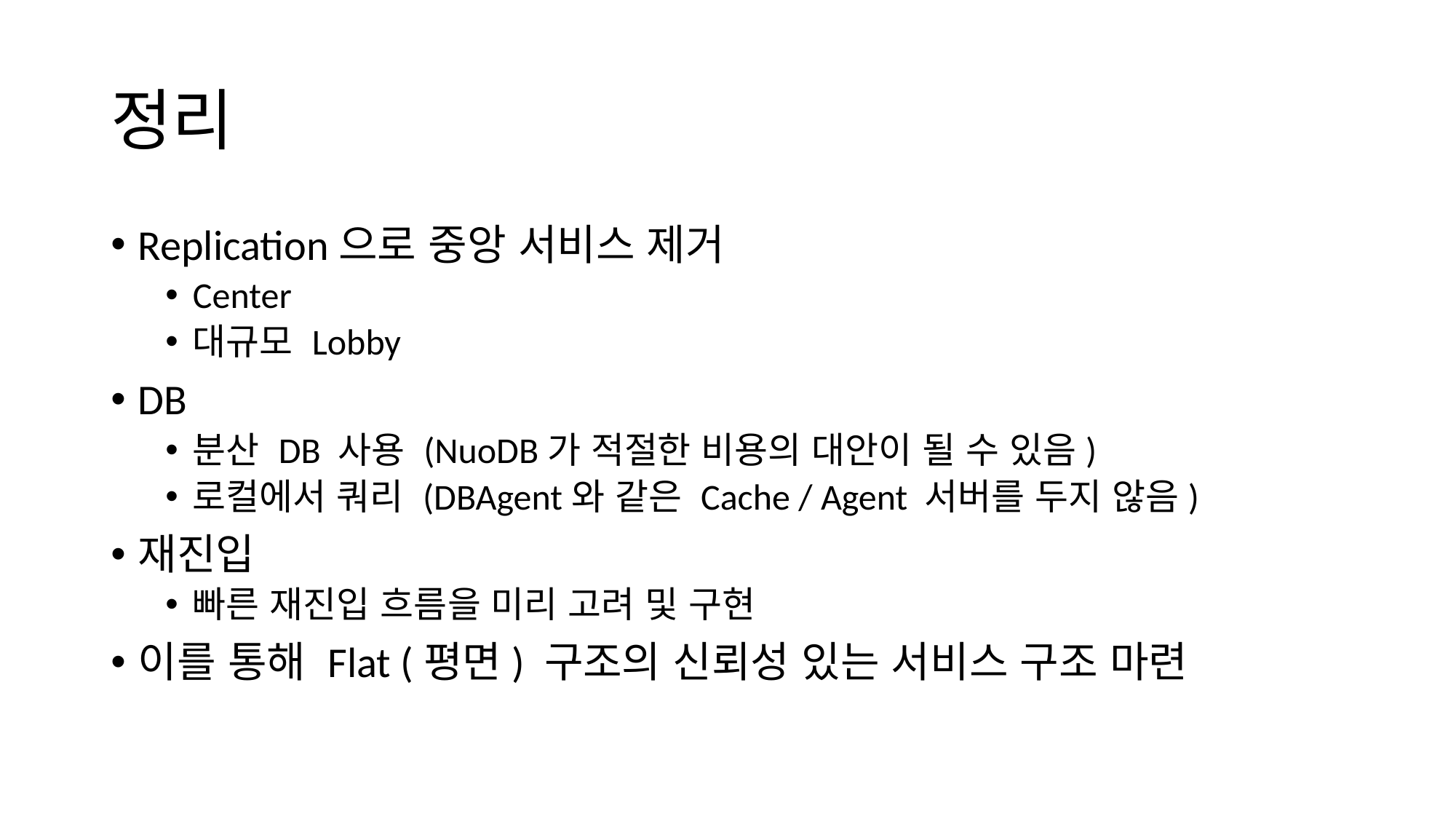

# 정리
Replication으로 중앙 서비스 제거
Center
대규모 Lobby
DB
분산 DB 사용 (NuoDB가 적절한 비용의 대안이 될 수 있음)
로컬에서 쿼리 (DBAgent와 같은 Cache / Agent 서버를 두지 않음)
재진입
빠른 재진입 흐름을 미리 고려 및 구현
이를 통해 Flat (평면) 구조의 신뢰성 있는 서비스 구조 마련